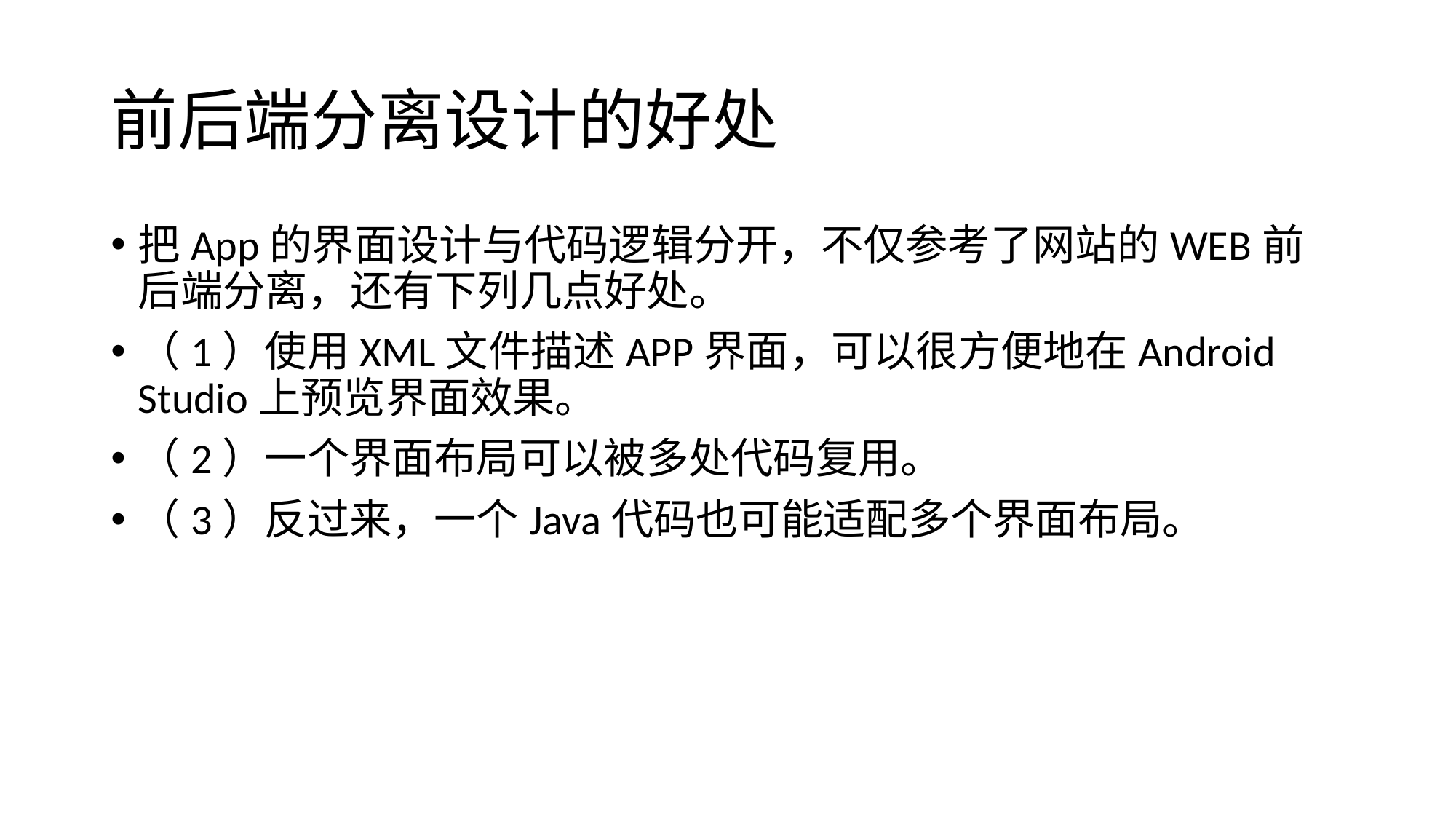

# 前后端分离设计的好处
把App的界面设计与代码逻辑分开，不仅参考了网站的WEB前后端分离，还有下列几点好处。
（1）使用XML文件描述APP界面，可以很方便地在Android Studio上预览界面效果。
（2）一个界面布局可以被多处代码复用。
（3）反过来，一个Java代码也可能适配多个界面布局。